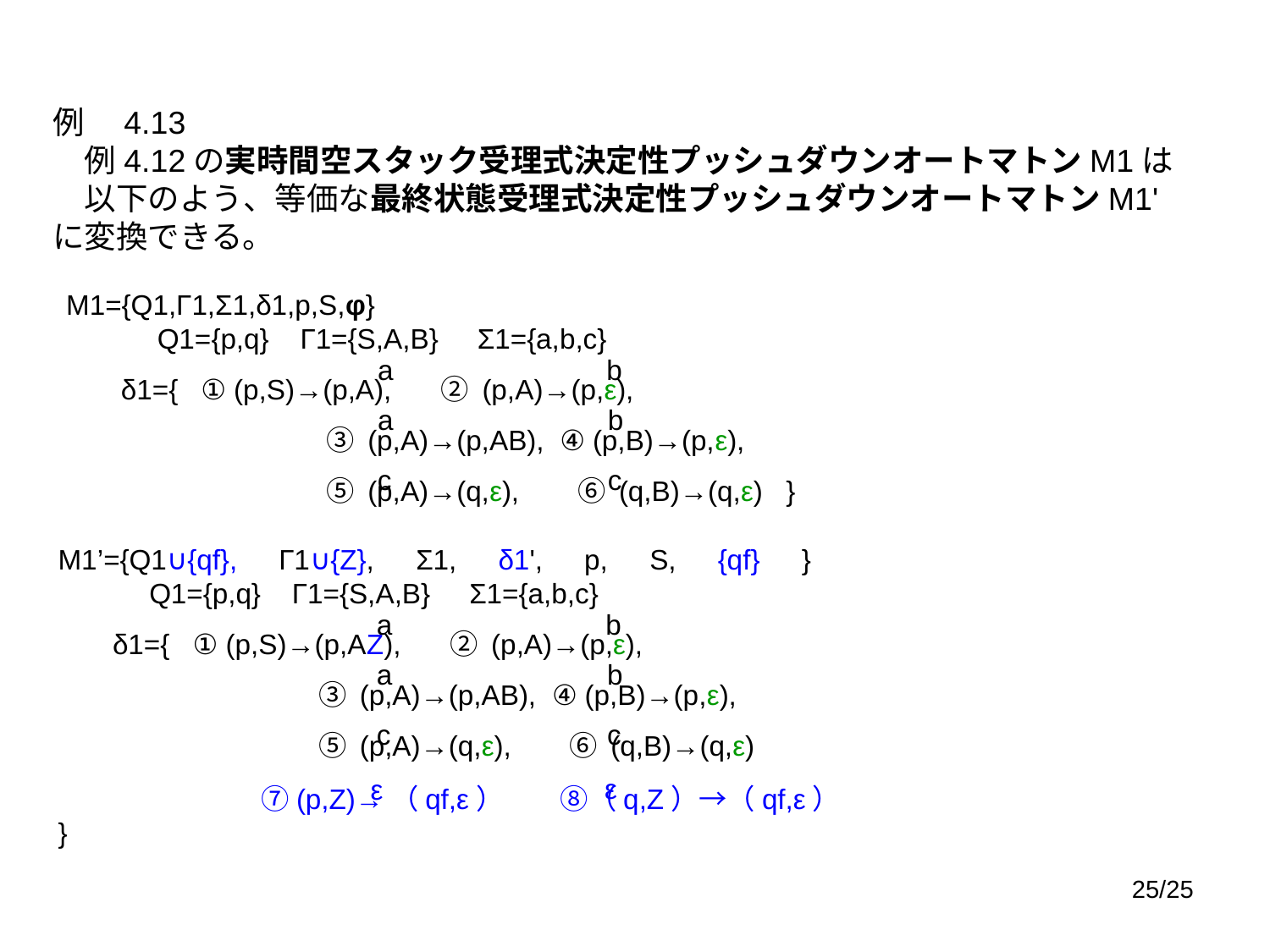

例　4.13
　例4.12の実時間空スタック受理式決定性プッシュダウンオートマトンM1は
　以下のよう、等価な最終状態受理式決定性プッシュダウンオートマトンM1'
に変換できる。

M1={Q1,Γ1,Σ1,δ1,p,S,φ}
　　　Q1={p,q}    Γ1={S,A,B}     Σ1={a,b,c}

       δ1={	 ① (p,S)→(p,A), 　 ② (p,A)→(p,ε),

　　　　　　	 ③ (p,A)→(p,AB),  ④ (p,B)→(p,ε),

　　　　　　	 ⑤ (p,A)→(q,ε),   　⑥ (q,B)→(q,ε)   }
a
b
a
b
c
c
M1’={Q1∪{qf},　Γ1∪{Z},　Σ1,　δ1',　p,　S,　{qf}　}
　　　Q1={p,q}    Γ1={S,A,B}     Σ1={a,b,c}

       δ1={	 ① (p,S)→(p,AZ), 　 ② (p,A)→(p,ε),

　　　　　　	 ③ (p,A)→(p,AB),  ④ (p,B)→(p,ε),

　　　　　　	 ⑤ (p,A)→(q,ε),   　⑥ (q,B)→(q,ε)

　　　　　　　 ⑦(p,Z)→（qf,ε）　　⑧（q,Z）→（qf,ε）
}
a
b
a
b
c
c
ε
ε
25/25